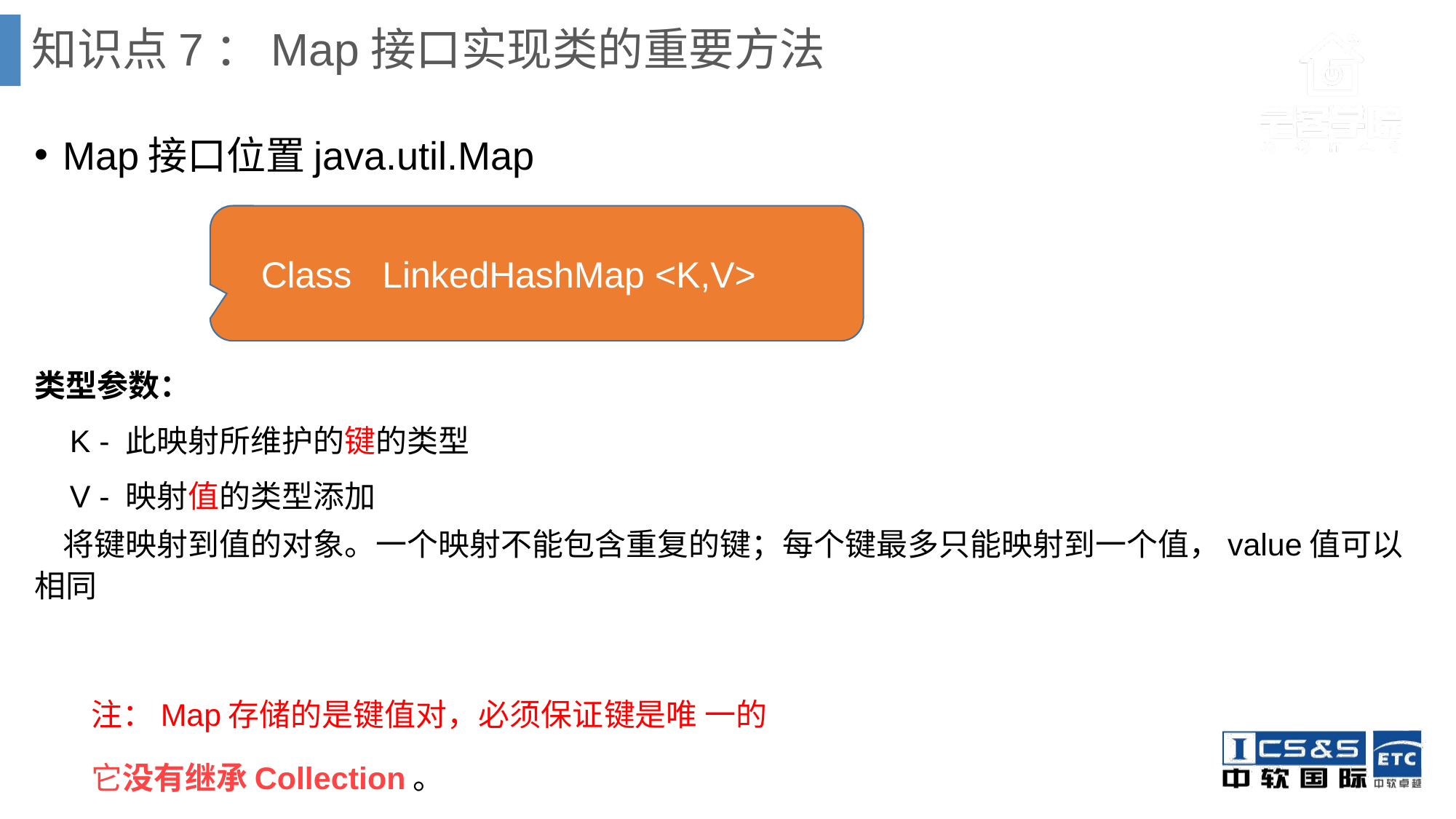

# 知识点7：Map接口实现类的重要方法
Map接口位置java.util.Map

类型参数：
    K - 此映射所维护的键的类型
    V - 映射值的类型添加
   将键映射到值的对象。一个映射不能包含重复的键；每个键最多只能映射到一个值，value值可以相同

注：Map存储的是键值对，必须保证键是唯 一的
它没有继承Collection。
    Class   LinkedHashMap <K,V>